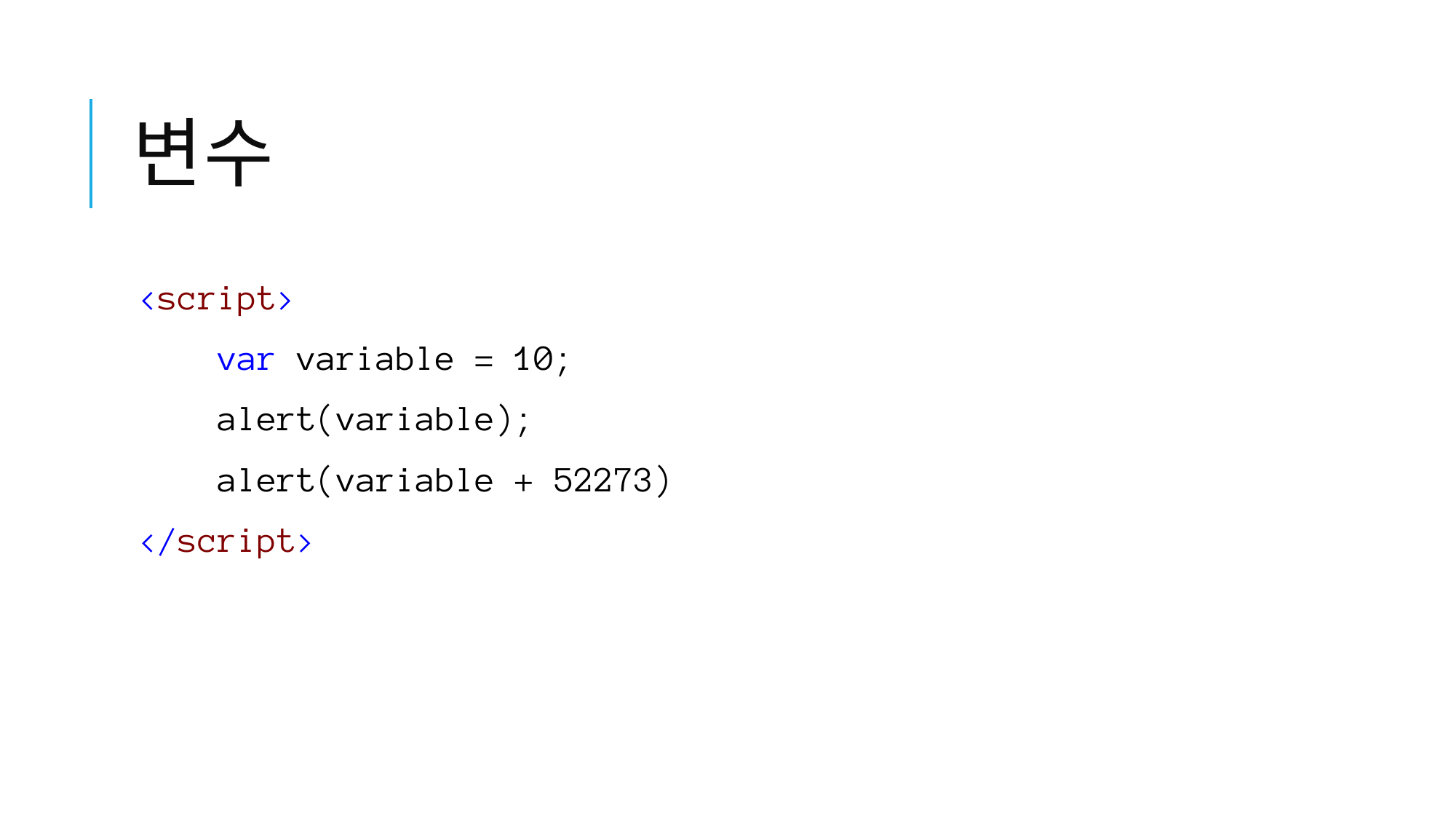

# 변수
<script>
    var variable = 10;
    alert(variable);
    alert(variable + 52273)
</script>